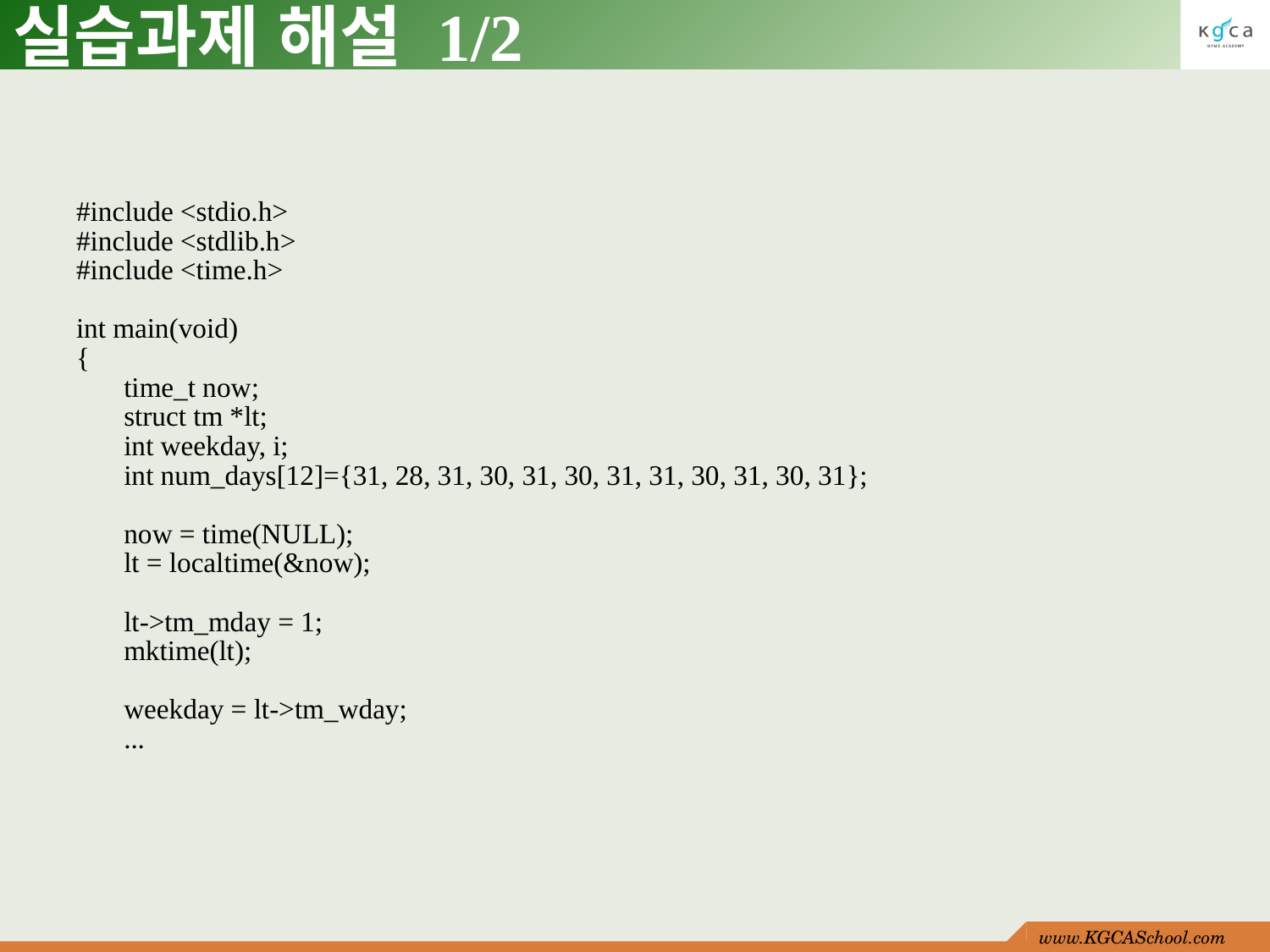

# 실습과제 해설 1/2
#include <stdio.h>
#include <stdlib.h>
#include <time.h>

int main(void)
{
	time_t now;
	struct tm *lt;
	int weekday, i;
	int num_days[12]={31, 28, 31, 30, 31, 30, 31, 31, 30, 31, 30, 31};

	now = time(NULL);
	lt = localtime(&now);

	lt->tm_mday = 1;
	mktime(lt);

	weekday = lt->tm_wday;
	...